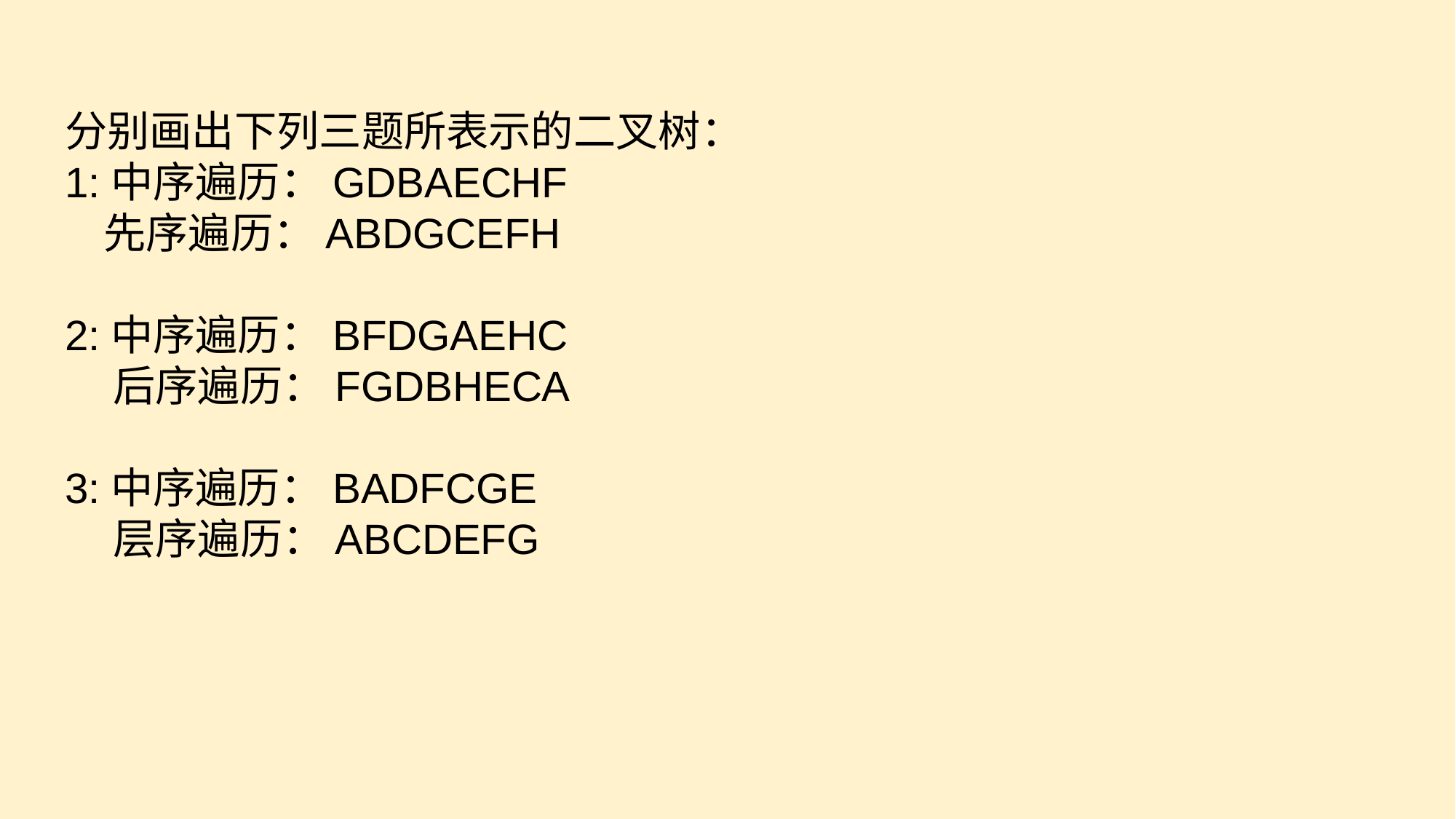

分别画出下列三题所表示的二叉树：
1:中序遍历：GDBAECHF
   先序遍历：ABDGCEFH

2:中序遍历：BFDGAEHC
    后序遍历：FGDBHECA

3:中序遍历：BADFCGE
    层序遍历：ABCDEFG
e7d195523061f1c0f0ec610a92cff745ee13794c7b8d98f8E73673273C9E8BE17CC3D63B9B1D6426C348A354AD505654C28F453CD7C8F90EADD06C08281DAED7140E5AAAED5880ECE414DFB6A93B82BE019406867034C3A8500A4827DCF3FBF74A471B736410707E336A01C9ADC9BE02ACCB8DF2121D81636A067B8AE80C6AB6F014154F4E7B7247